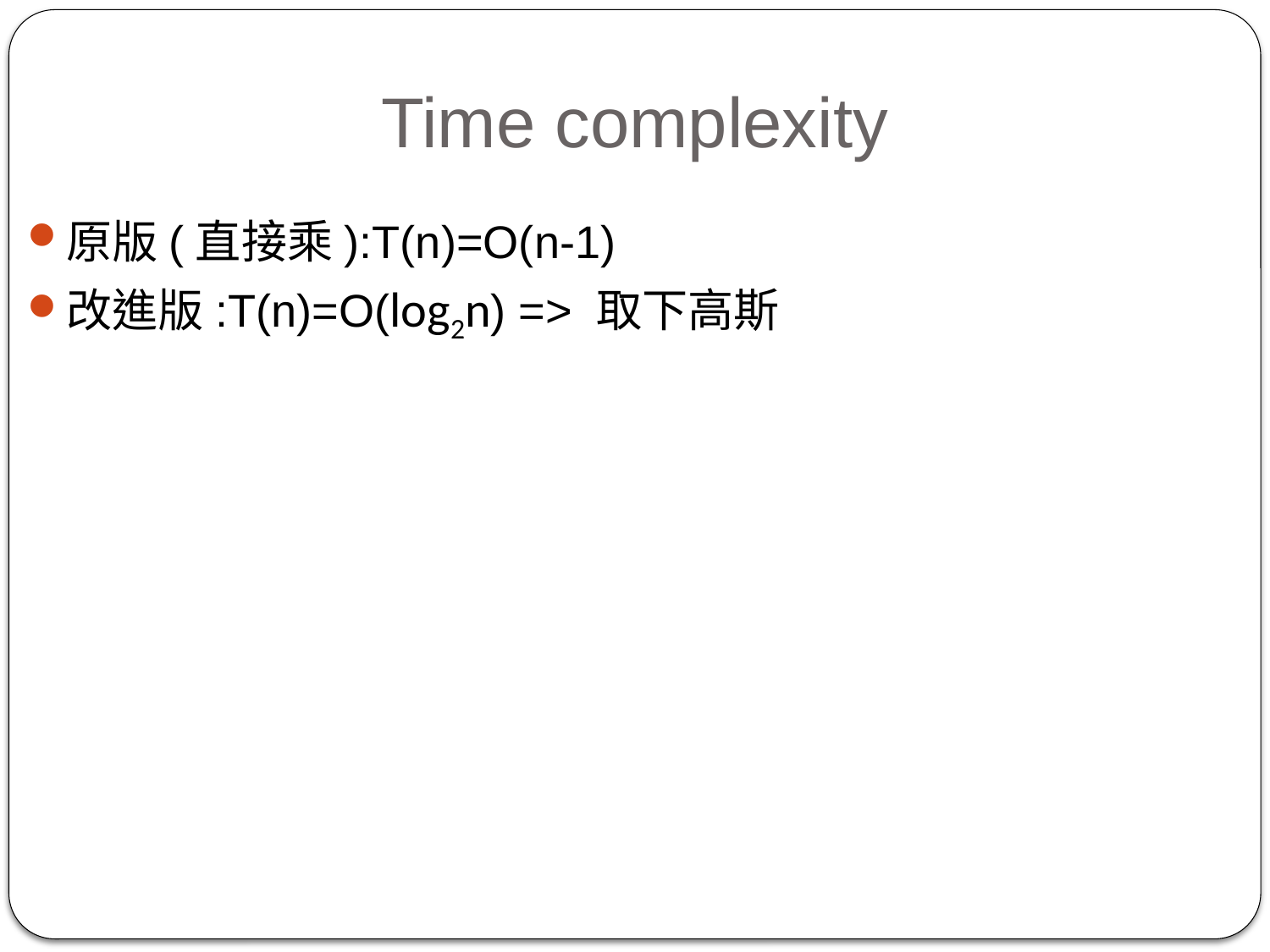

# Time complexity
原版(直接乘):T(n)=O(n-1)
改進版:T(n)=O(log2n) => 取下高斯